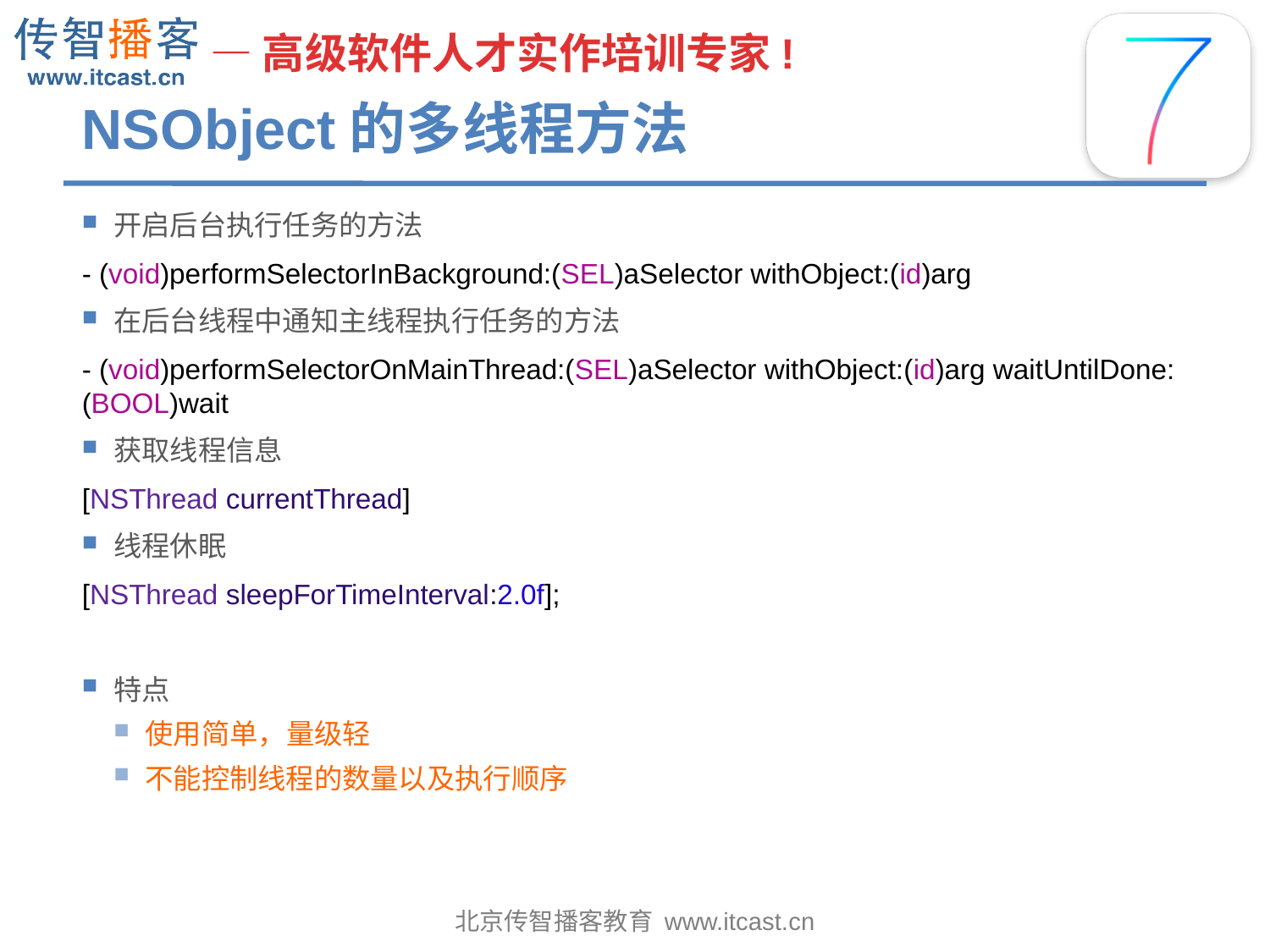

# NSObject的多线程方法
开启后台执行任务的方法
- (void)performSelectorInBackground:(SEL)aSelector withObject:(id)arg
在后台线程中通知主线程执行任务的方法
- (void)performSelectorOnMainThread:(SEL)aSelector withObject:(id)arg waitUntilDone:(BOOL)wait
获取线程信息
[NSThread currentThread]
线程休眠
[NSThread sleepForTimeInterval:2.0f];

特点
使用简单，量级轻
不能控制线程的数量以及执行顺序